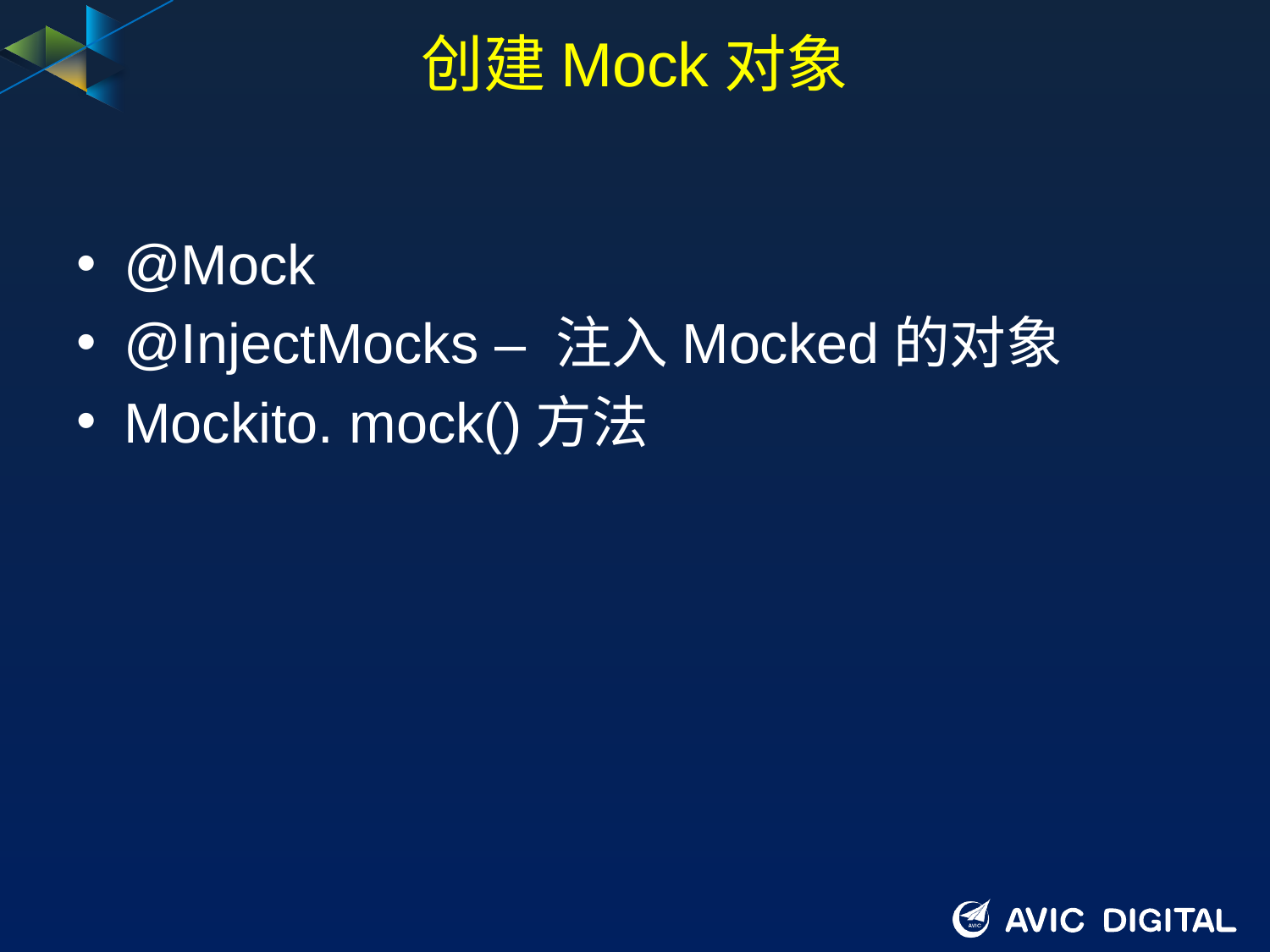

# 创建Mock对象
@Mock
@InjectMocks – 注入Mocked的对象
Mockito. mock()方法